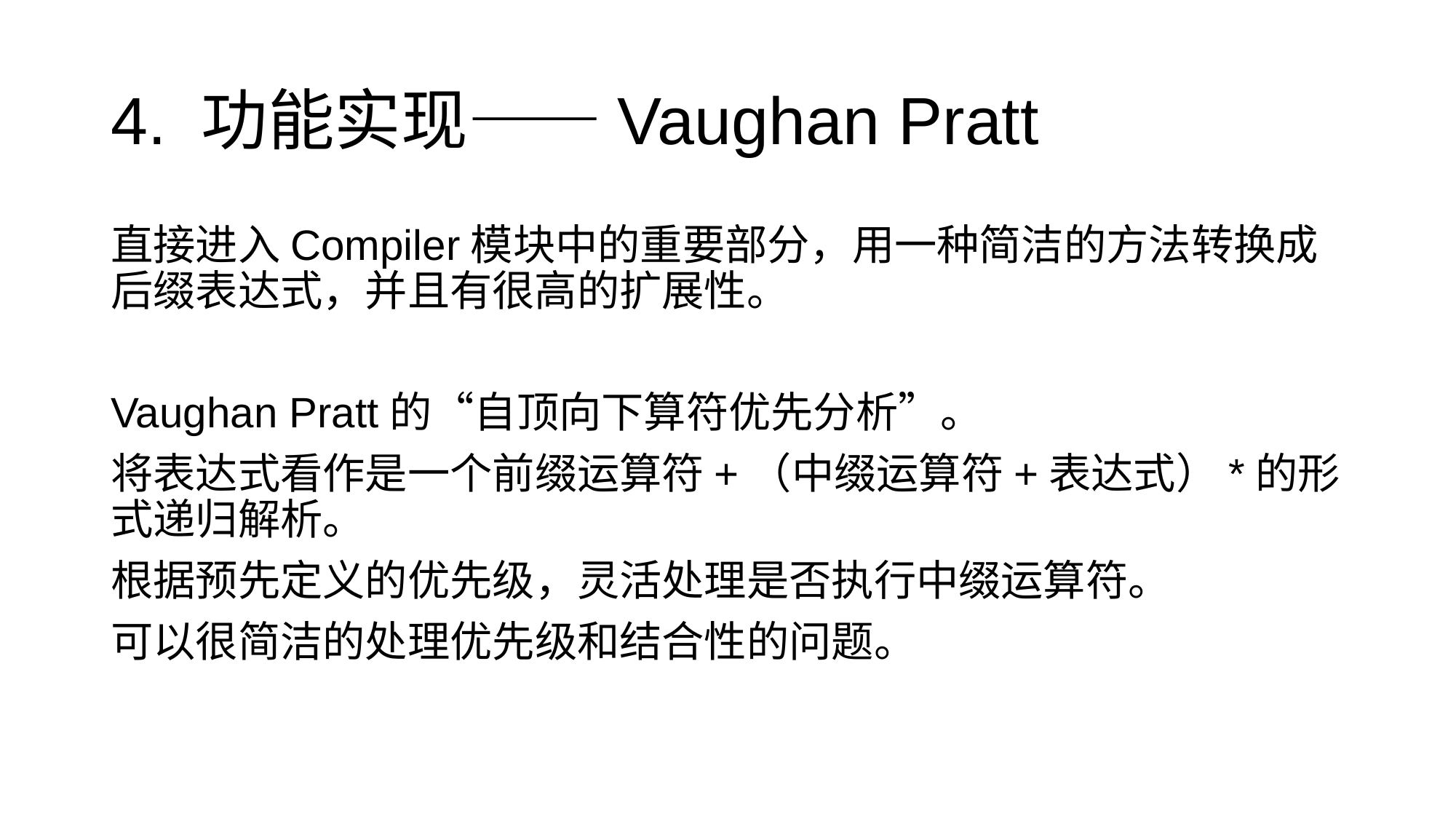

# 4. 功能实现——Vaughan Pratt
直接进入Compiler模块中的重要部分，用一种简洁的方法转换成后缀表达式，并且有很高的扩展性。

Vaughan Pratt的“自顶向下算符优先分析”。
将表达式看作是一个前缀运算符+（中缀运算符+表达式）*的形式递归解析。
根据预先定义的优先级，灵活处理是否执行中缀运算符。
可以很简洁的处理优先级和结合性的问题。